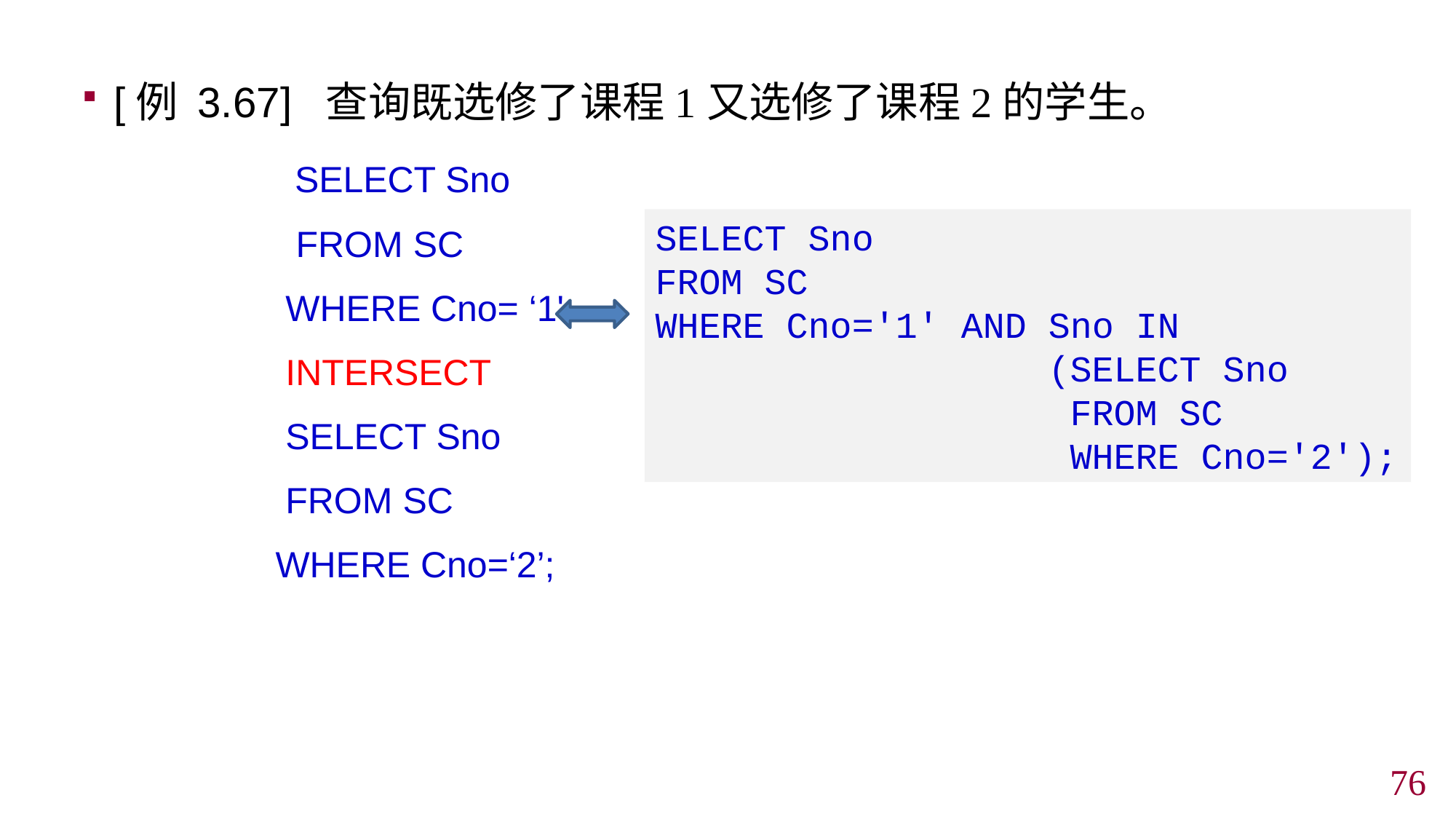

[例 3.67]  查询既选修了课程1又选修了课程2的学生。
                  SELECT Sno
                     FROM SC
                    WHERE Cno= ‘1'
                    INTERSECT
                    SELECT Sno
                    FROM SC
                   WHERE Cno=‘2’;
SELECT Sno
FROM SC
WHERE Cno='1' AND Sno IN
                  (SELECT Sno
                   FROM SC
                   WHERE Cno='2');

76